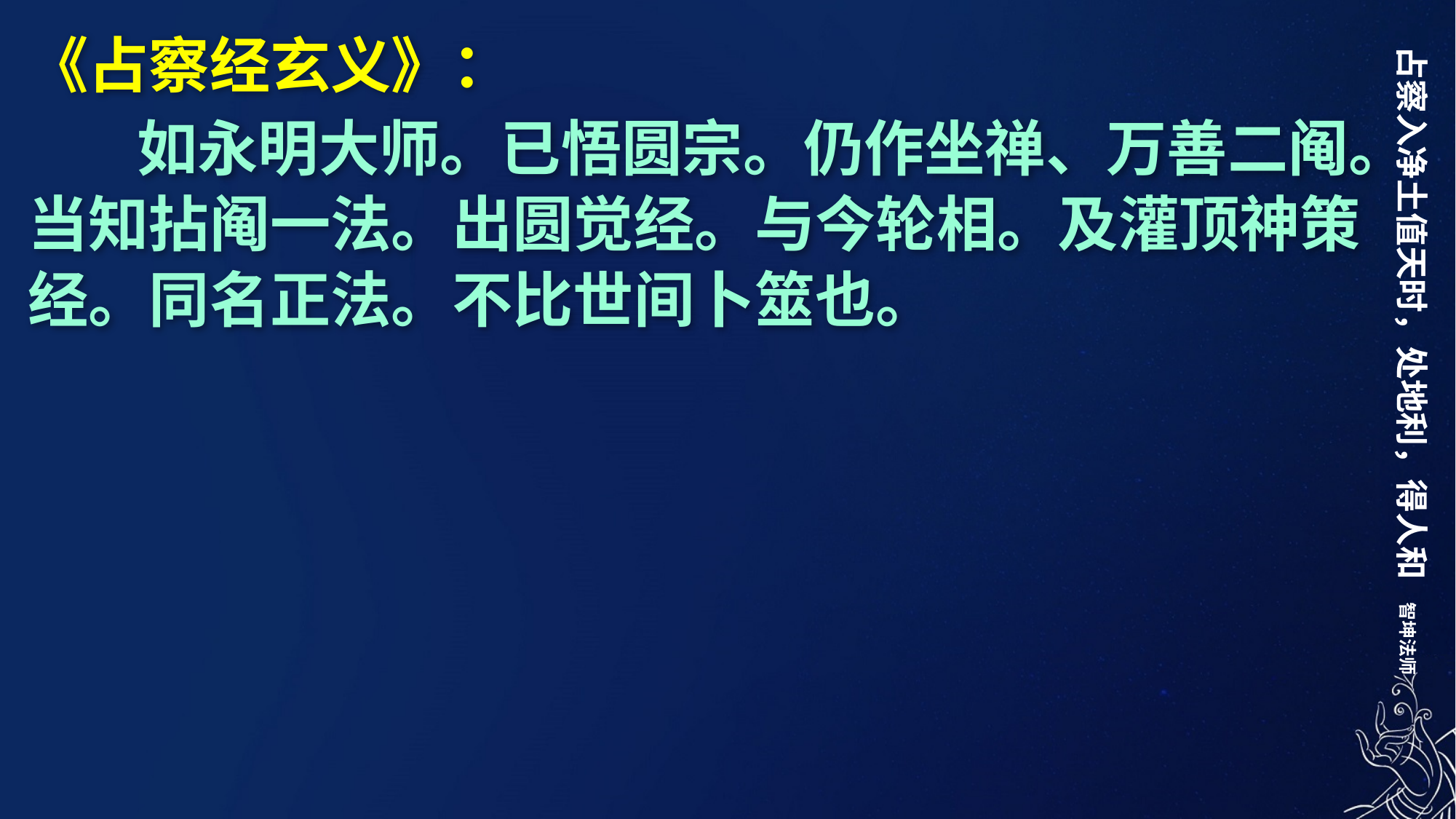

《占察经玄义》：
	如永明大师。已悟圆宗。仍作坐禅、万善二阄。当知拈阄一法。出圆觉经。与今轮相。及灌顶神策经。同名正法。不比世间卜筮也。